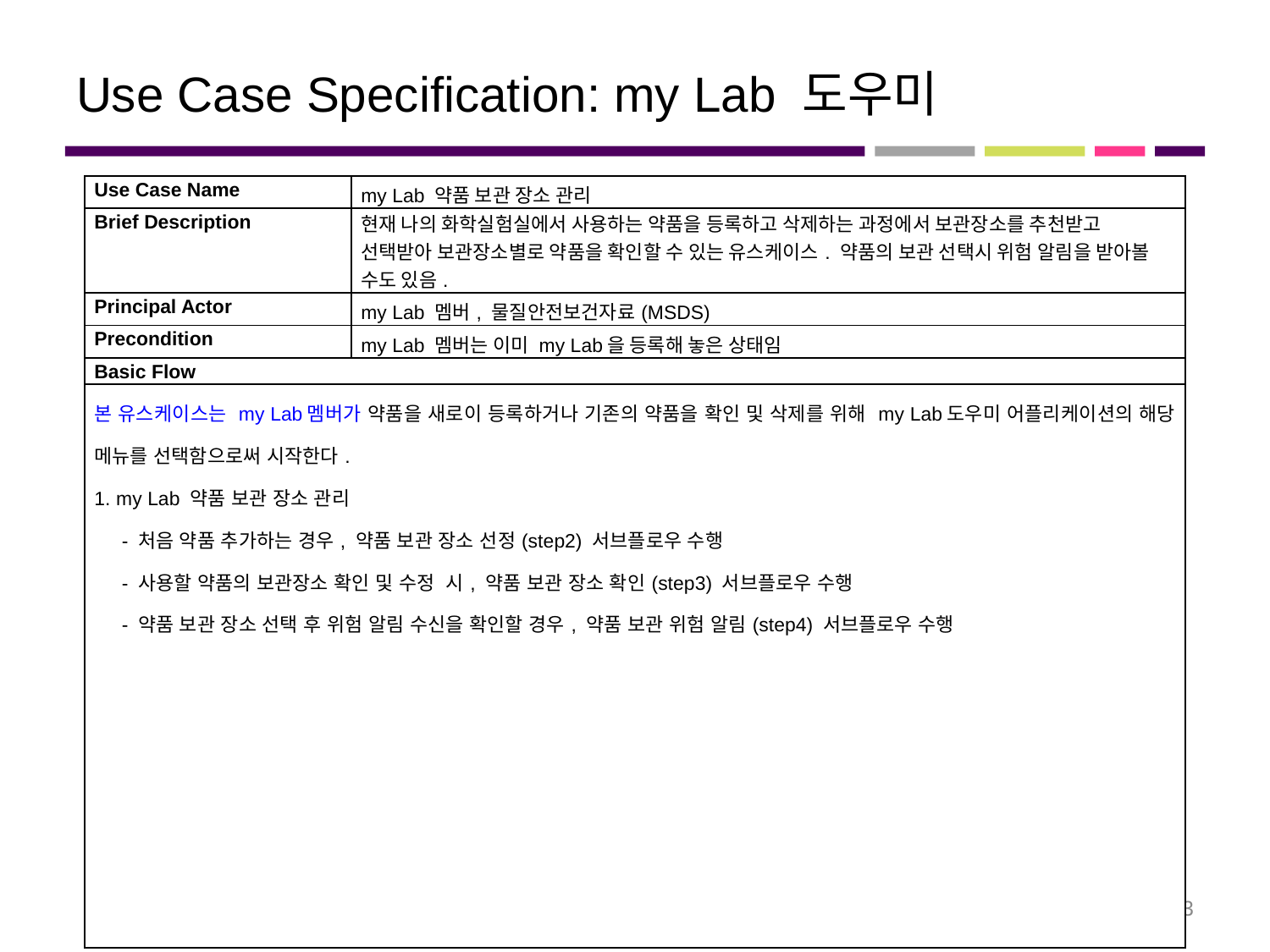

# Use Case Specification: my Lab 도우미
| Use Case Name | my Lab 약품 보관 장소 관리 |
| --- | --- |
| Brief Description | 현재 나의 화학실험실에서 사용하는 약품을 등록하고 삭제하는 과정에서 보관장소를 추천받고 선택받아 보관장소별로 약품을 확인할 수 있는 유스케이스. 약품의 보관 선택시 위험 알림을 받아볼 수도 있음. |
| Principal Actor | my Lab 멤버, 물질안전보건자료(MSDS) |
| Precondition | my Lab 멤버는 이미 my Lab을 등록해 놓은 상태임 |
| Basic Flow |  |
| 본 유스케이스는 my Lab멤버가 약품을 새로이 등록하거나 기존의 약품을 확인 및 삭제를 위해 my Lab도우미 어플리케이션의 해당 메뉴를 선택함으로써 시작한다. 1. my Lab 약품 보관 장소 관리 - 처음 약품 추가하는 경우, 약품 보관 장소 선정(step2) 서브플로우 수행 - 사용할 약품의 보관장소 확인 및 수정 시, 약품 보관 장소 확인(step3) 서브플로우 수행 - 약품 보관 장소 선택 후 위험 알림 수신을 확인할 경우, 약품 보관 위험 알림(step4) 서브플로우 수행 |  |
3